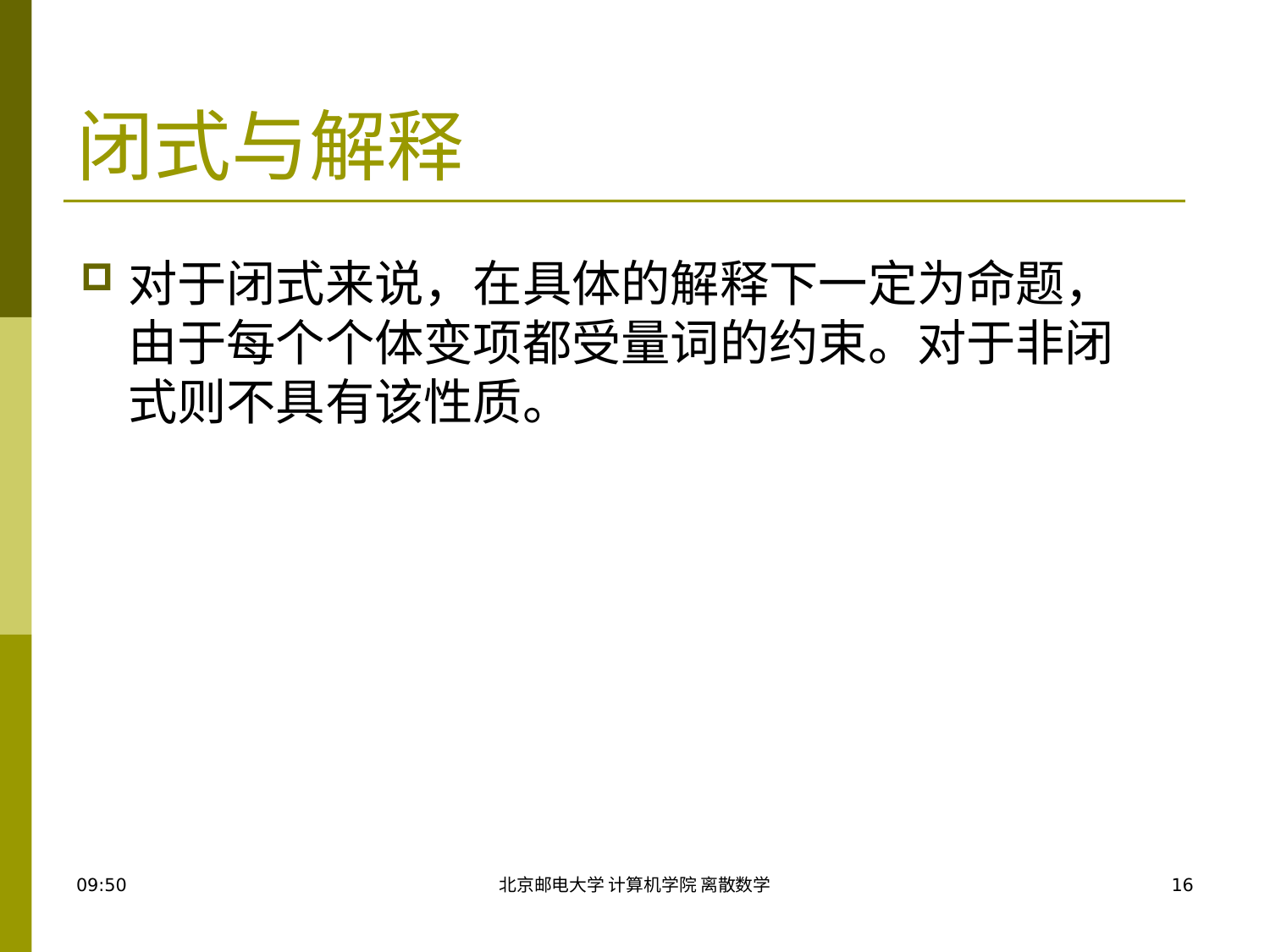

# 闭式与解释
对于闭式来说，在具体的解释下一定为命题，由于每个个体变项都受量词的约束。对于非闭式则不具有该性质。
09:50
北京邮电大学 计算机学院 离散数学
16